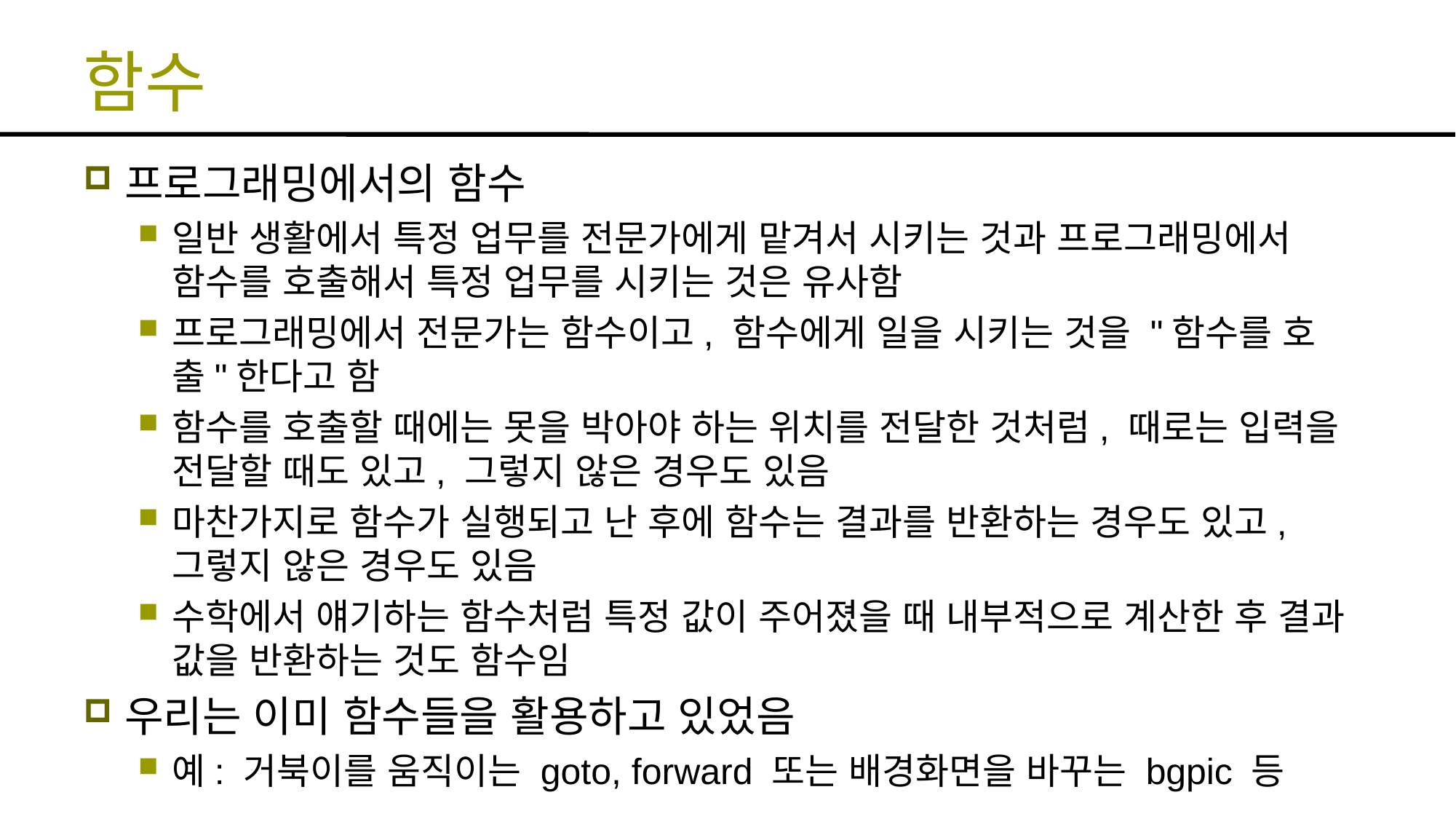

# 함수
프로그래밍에서의 함수
일반 생활에서 특정 업무를 전문가에게 맡겨서 시키는 것과 프로그래밍에서 함수를 호출해서 특정 업무를 시키는 것은 유사함
프로그래밍에서 전문가는 함수이고, 함수에게 일을 시키는 것을 "함수를 호출"한다고 함
함수를 호출할 때에는 못을 박아야 하는 위치를 전달한 것처럼, 때로는 입력을 전달할 때도 있고, 그렇지 않은 경우도 있음
마찬가지로 함수가 실행되고 난 후에 함수는 결과를 반환하는 경우도 있고, 그렇지 않은 경우도 있음
수학에서 얘기하는 함수처럼 특정 값이 주어졌을 때 내부적으로 계산한 후 결과 값을 반환하는 것도 함수임
우리는 이미 함수들을 활용하고 있었음
예: 거북이를 움직이는 goto, forward 또는 배경화면을 바꾸는 bgpic 등